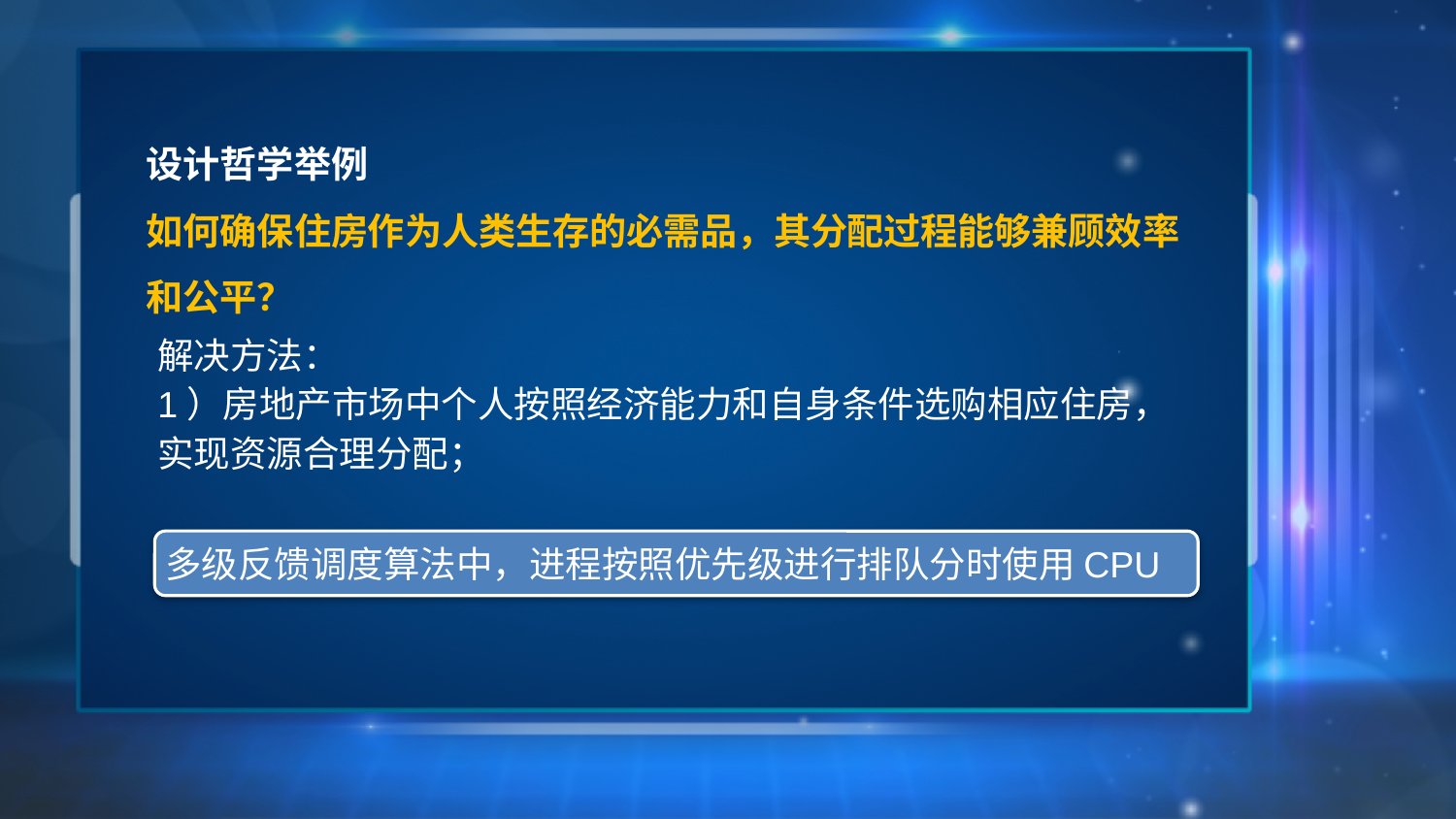

# 设计哲学举例 如何确保住房作为人类生存的必需品，其分配过程能够兼顾效率和公平？
解决方法：
1）房地产市场中个人按照经济能力和自身条件选购相应住房，实现资源合理分配；

多级反馈调度算法中，进程按照优先级进行排队分时使用CPU